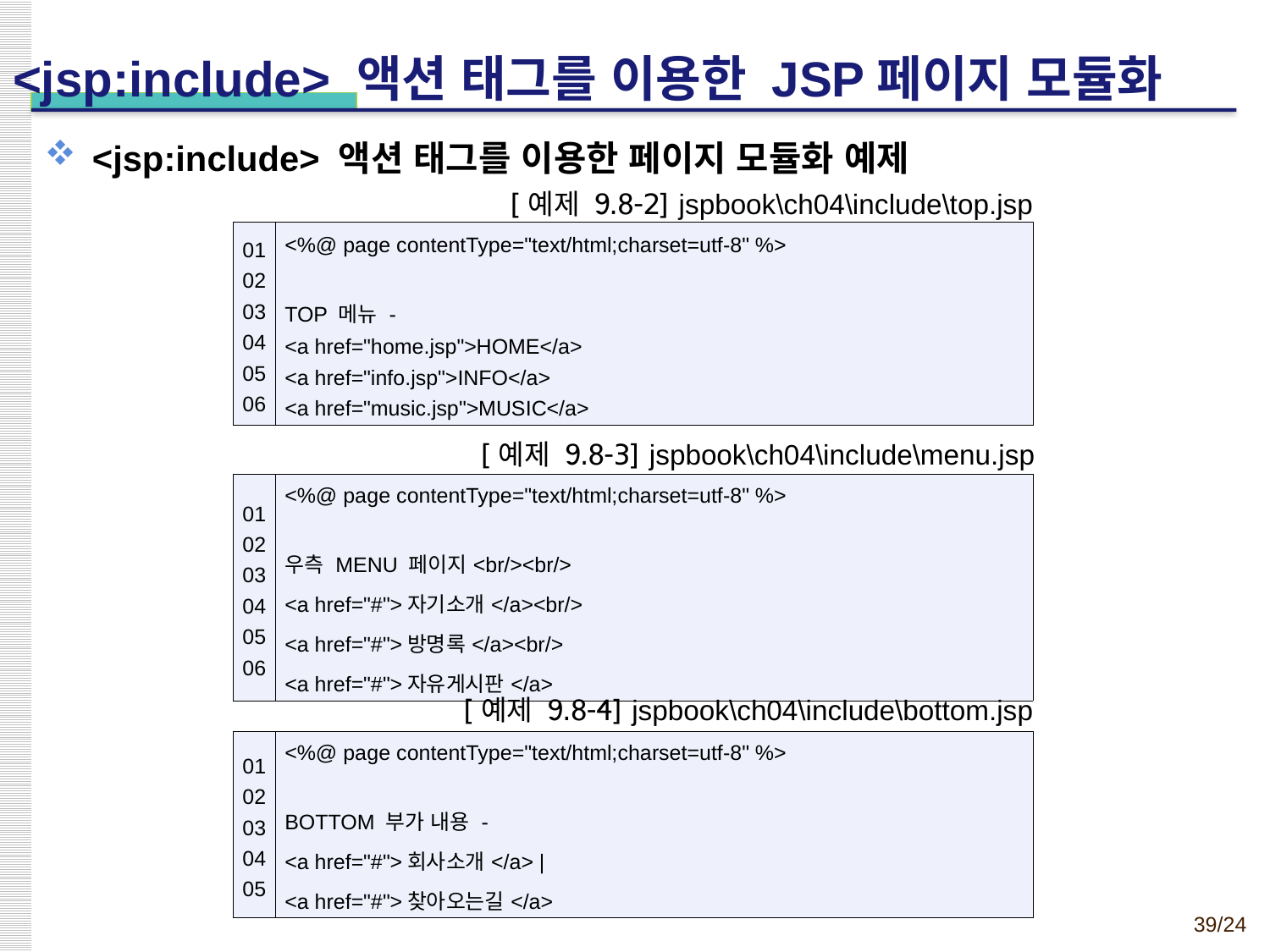

# <jsp:include> 액션 태그를 이용한 JSP페이지 모듈화
<jsp:include> 액션 태그를 이용한 페이지 모듈화 예제
[예제 9.8-2] jspbook\ch04\include\top.jsp
| 01 02 03 04 05 06 | <%@ page contentType="text/html;charset=utf-8" %> TOP 메뉴 - <a href="home.jsp">HOME</a> <a href="info.jsp">INFO</a> <a href="music.jsp">MUSIC</a> |
| --- | --- |
[예제 9.8-3] jspbook\ch04\include\menu.jsp
| 01 02 03 04 05 06 | <%@ page contentType="text/html;charset=utf-8" %> 우측 MENU 페이지<br/><br/> <a href="#">자기소개</a><br/> <a href="#">방명록</a><br/> <a href="#">자유게시판</a> |
| --- | --- |
[예제 9.8-4] jspbook\ch04\include\bottom.jsp
| 01 02 03 04 05 | <%@ page contentType="text/html;charset=utf-8" %> BOTTOM 부가 내용 - <a href="#">회사소개</a> | <a href="#">찾아오는길</a> |
| --- | --- |
제9장